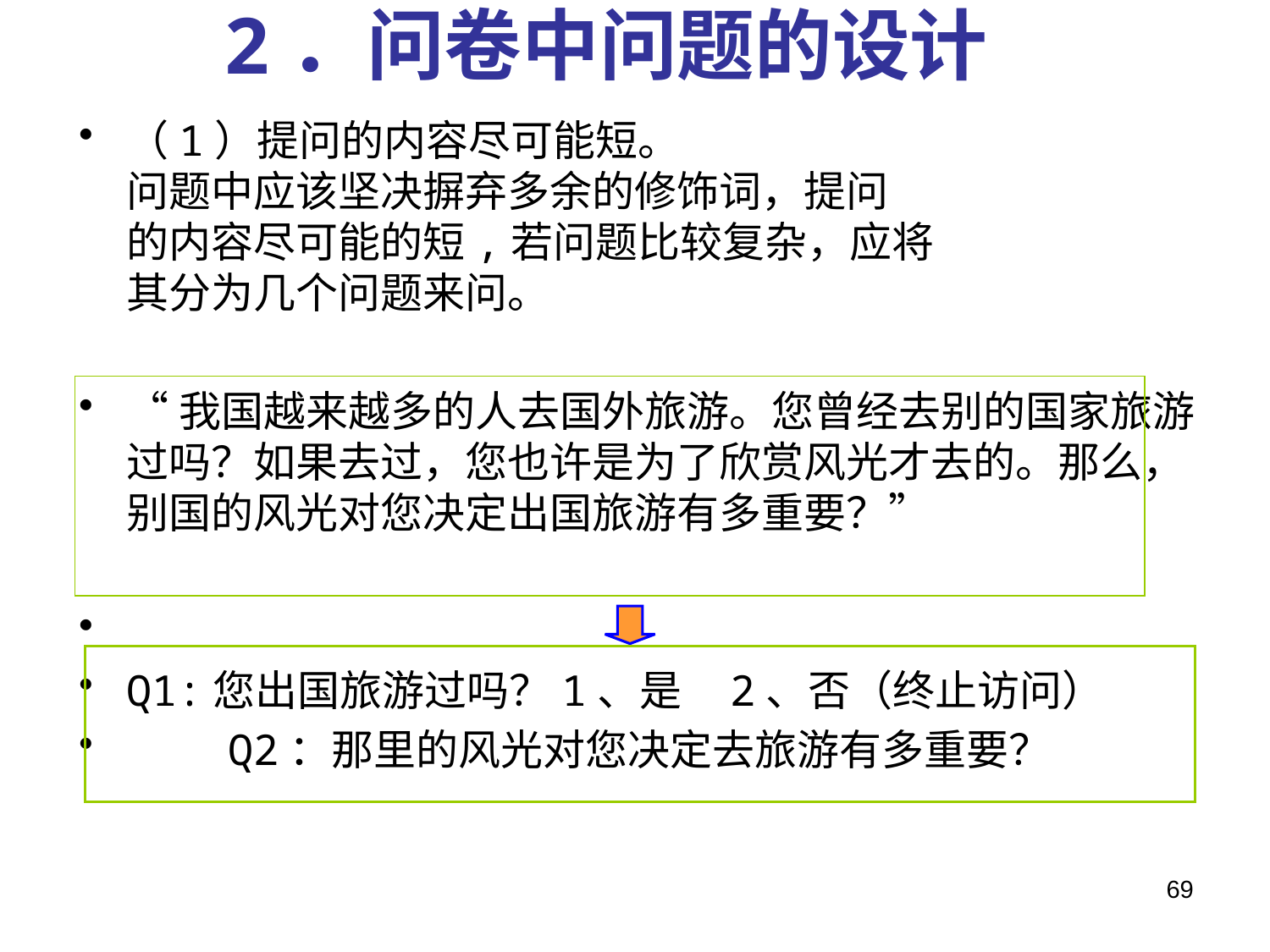

# 2．问卷中问题的设计
（1）提问的内容尽可能短。
问题中应该坚决摒弃多余的修饰词，提问
的内容尽可能的短,若问题比较复杂，应将
其分为几个问题来问。

“我国越来越多的人去国外旅游。您曾经去别的国家旅游过吗？如果去过，您也许是为了欣赏风光才去的。那么，别国的风光对您决定出国旅游有多重要？”

Q1:您出国旅游过吗？1、是    2、否（终止访问）
    Q2：那里的风光对您决定去旅游有多重要？

69